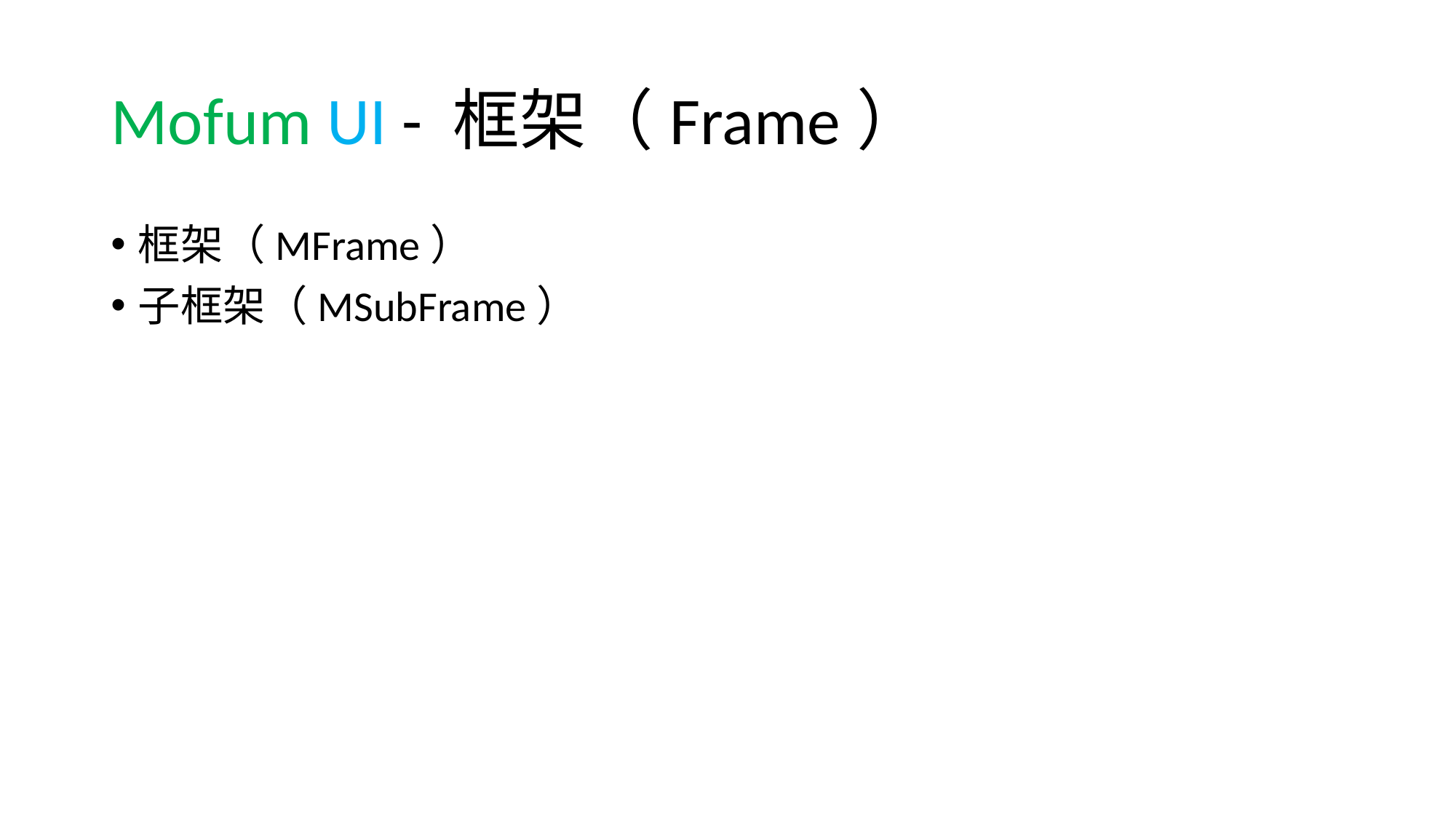

# Mofum UI - 框架（Frame）
框架（MFrame）
子框架（MSubFrame）